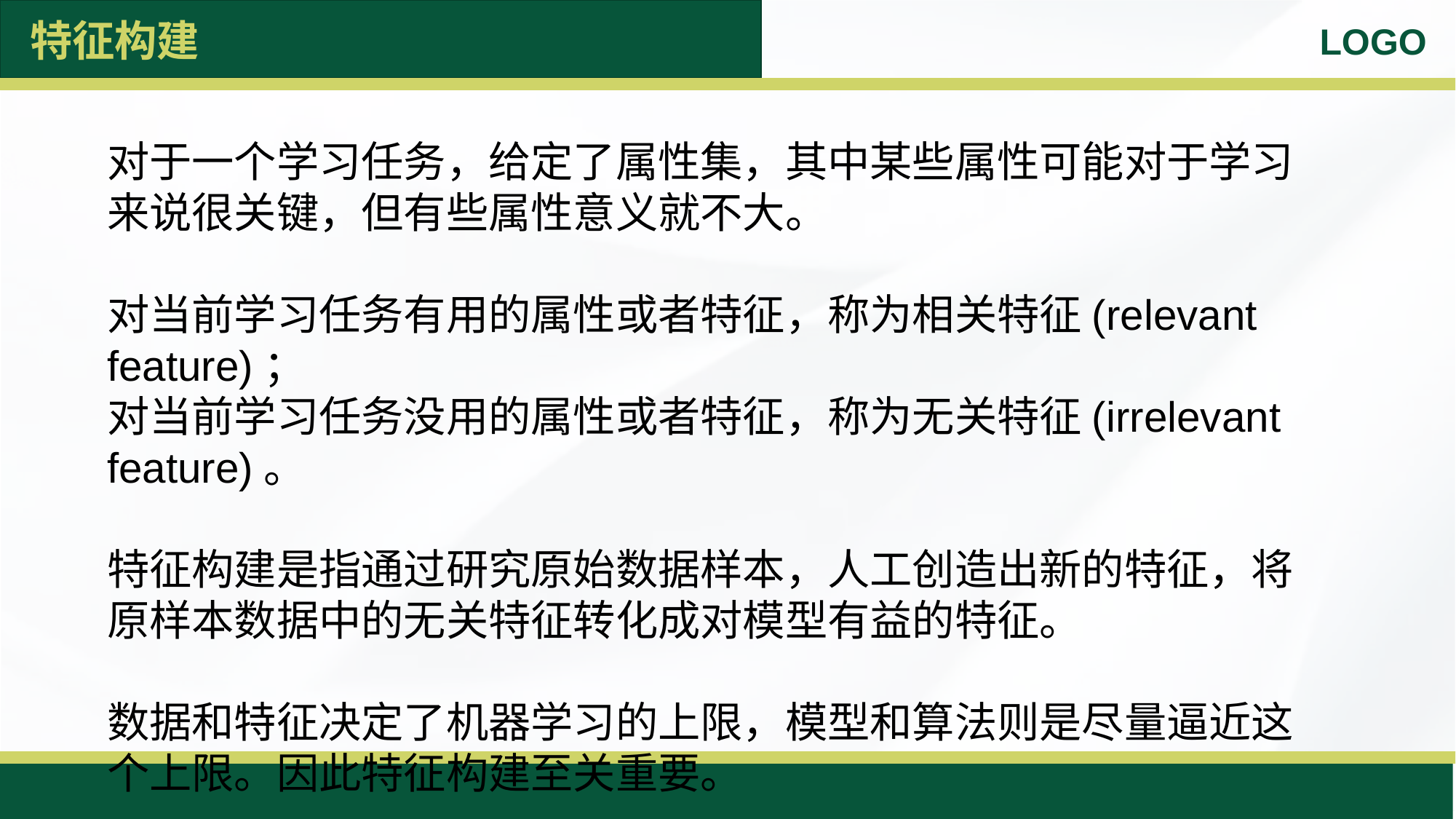

特征构建
对于一个学习任务，给定了属性集，其中某些属性可能对于学习来说很关键，但有些属性意义就不大。

对当前学习任务有用的属性或者特征，称为相关特征(relevant feature)；
对当前学习任务没用的属性或者特征，称为无关特征(irrelevant feature)。

特征构建是指通过研究原始数据样本，人工创造出新的特征，将原样本数据中的无关特征转化成对模型有益的特征。

数据和特征决定了机器学习的上限，模型和算法则是尽量逼近这个上限。因此特征构建至关重要。